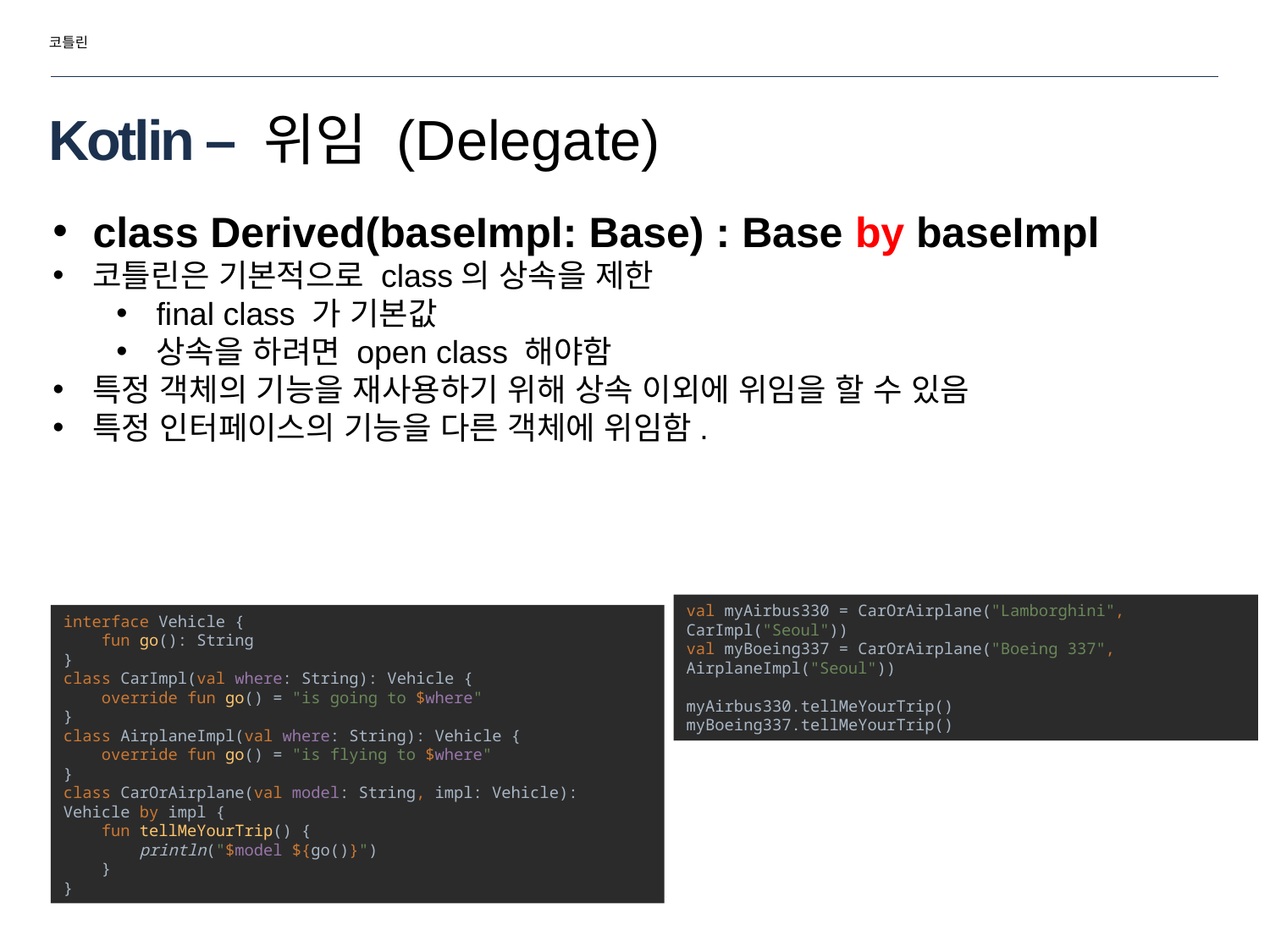

코틀린
# Kotlin – 위임 (Delegate)

class Derived(baseImpl: Base) : Base by baseImpl
코틀린은 기본적으로 class의 상속을 제한
final class 가 기본값
상속을 하려면 open class 해야함
특정 객체의 기능을 재사용하기 위해 상속 이외에 위임을 할 수 있음
특정 인터페이스의 기능을 다른 객체에 위임함.

interface Vehicle {
    fun go(): String
}
class CarImpl(val where: String): Vehicle {
    override fun go() = "is going to $where"
}
class AirplaneImpl(val where: String): Vehicle {
    override fun go() = "is flying to $where"
}
class CarOrAirplane(val model: String, impl: Vehicle): Vehicle by impl {
    fun tellMeYourTrip() {
        println("$model ${go()}")
    }
}
val myAirbus330 = CarOrAirplane("Lamborghini", CarImpl("Seoul"))
val myBoeing337 = CarOrAirplane("Boeing 337", AirplaneImpl("Seoul"))
myAirbus330.tellMeYourTrip()
myBoeing337.tellMeYourTrip()